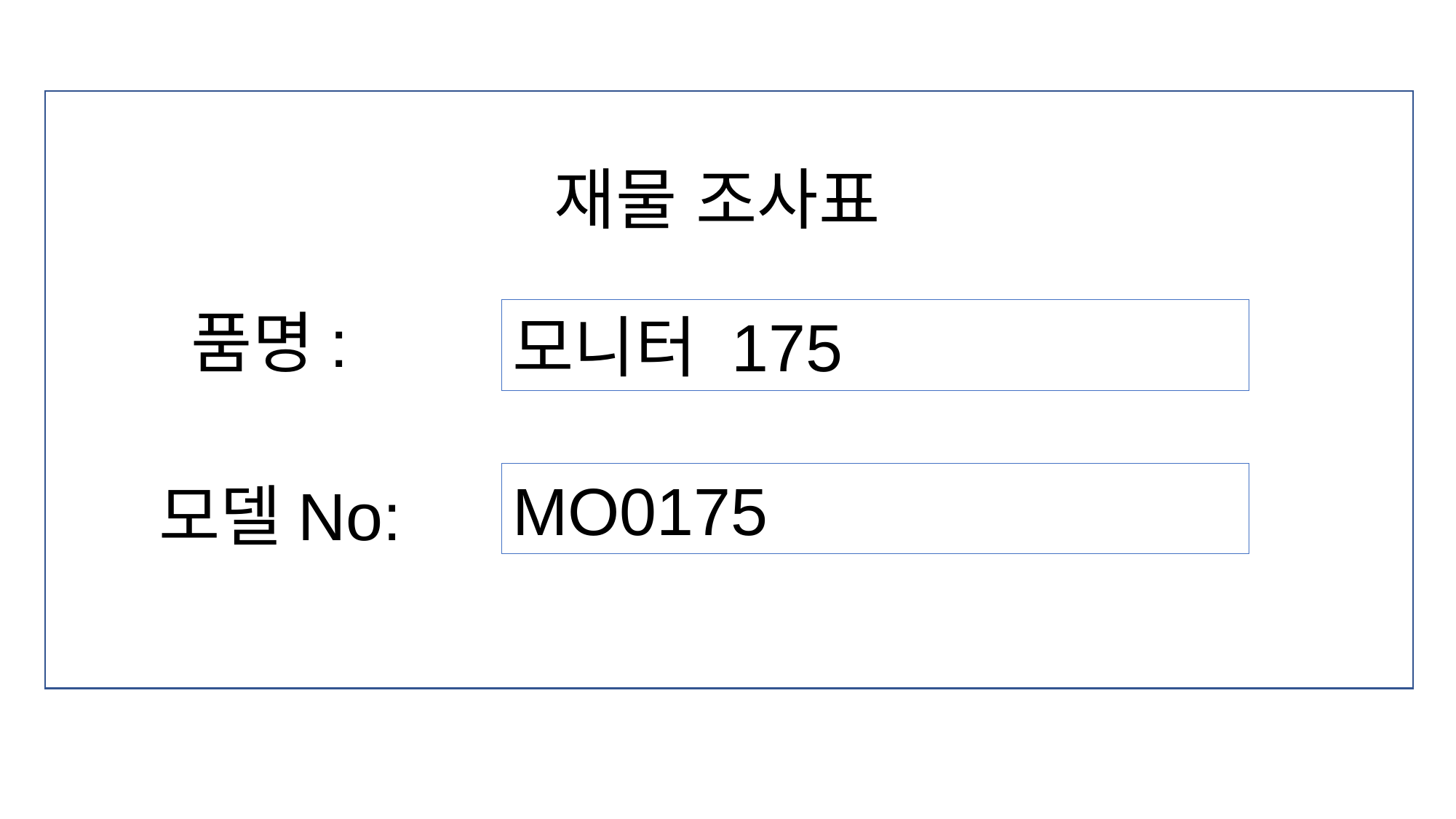

재물 조사표
품명:
모니터 175
MO0175
모델No: